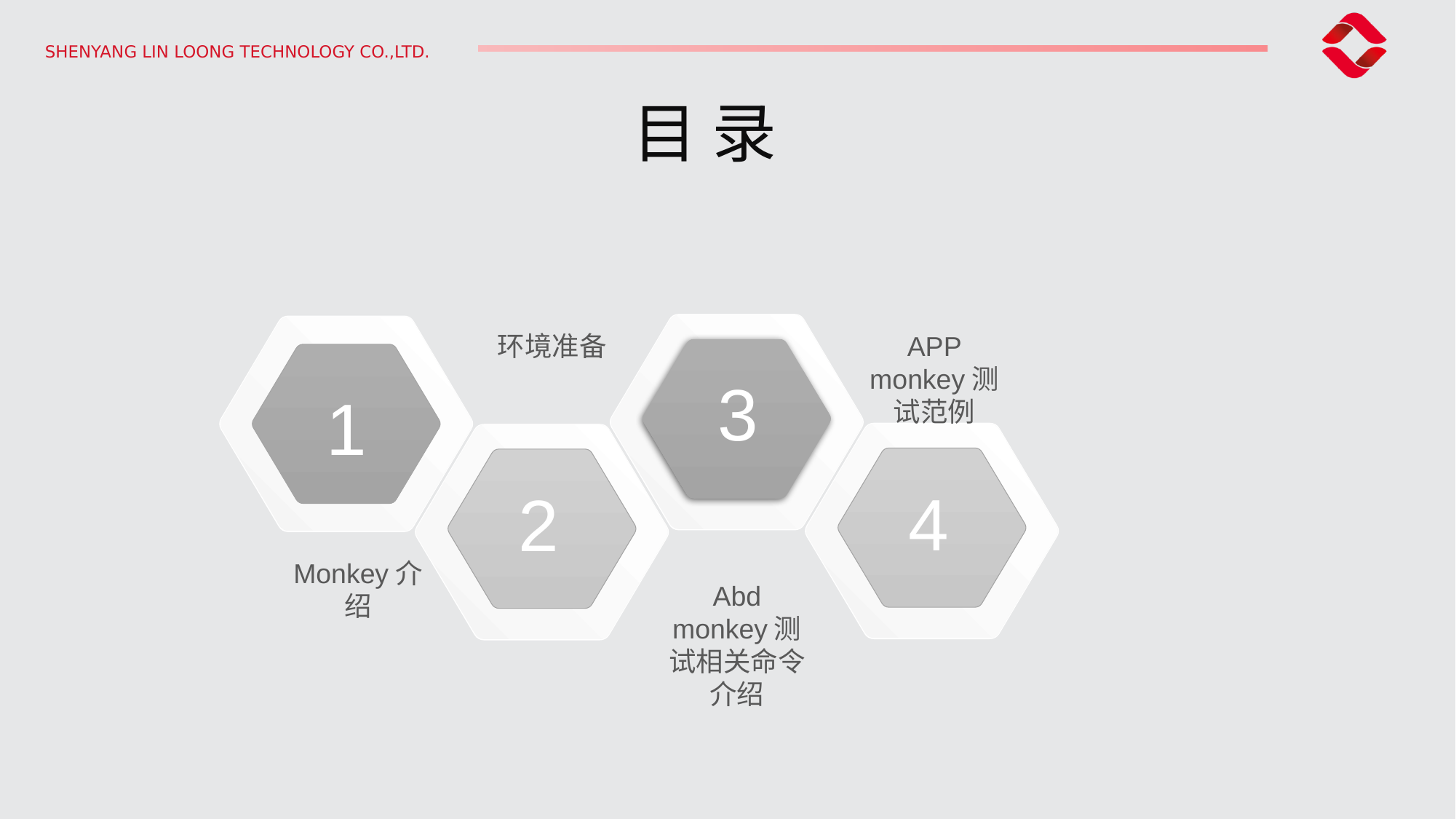

目 录

3

1
环境准备

APP monkey测试范例

4

2
Monkey介绍

Abd monkey测试相关命令介绍
延迟符